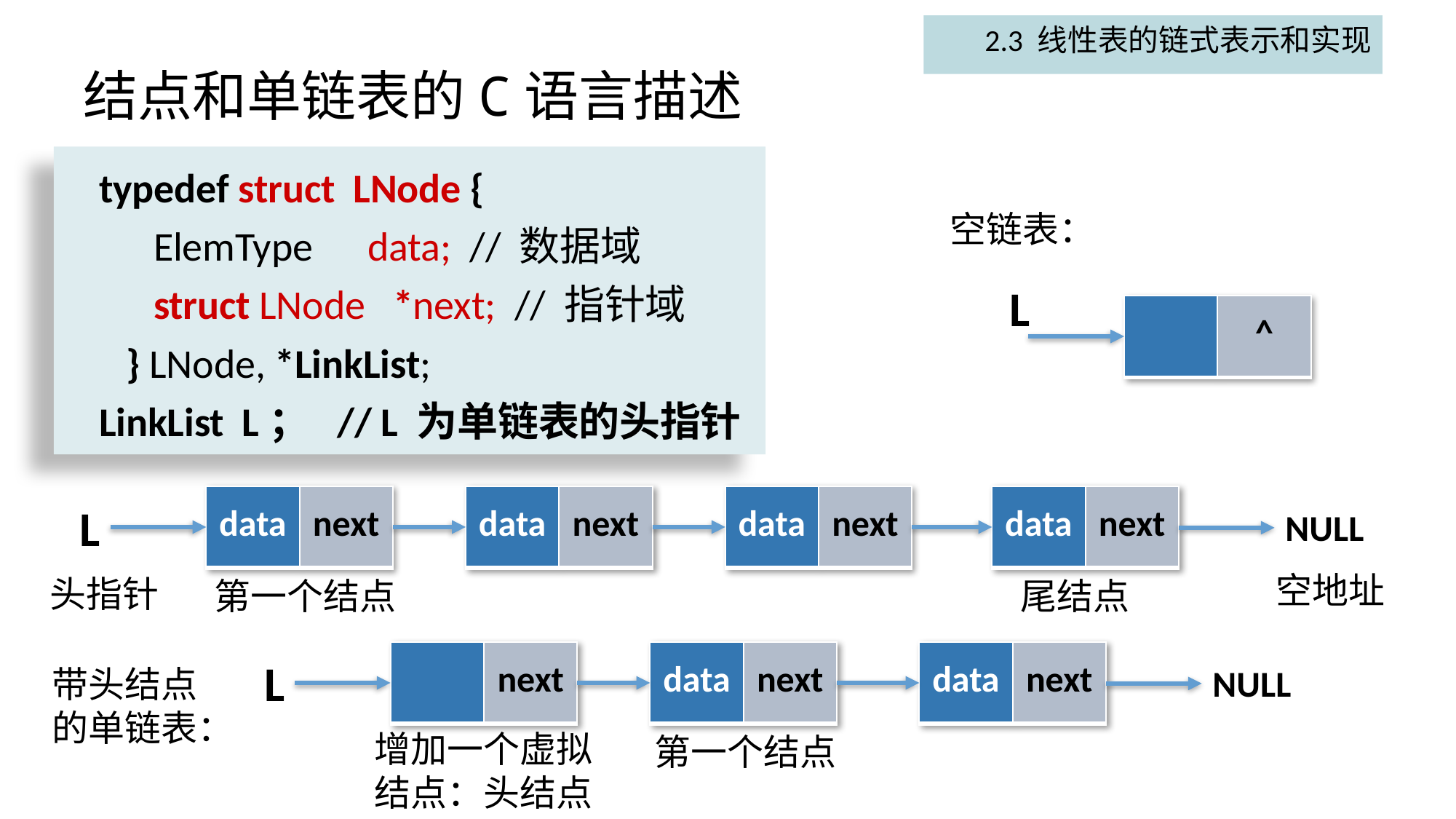

2.3 线性表的链式表示和实现

# 结点和单链表的C语言描述
typedef struct  LNode {
      ElemType      data;  // 数据域
      struct LNode   *next;  // 指针域
   } LNode, *LinkList;
LinkList  L；  // L 为单链表的头指针
空链表：
L
|  | ^ |
| --- | --- |
| data | next |
| --- | --- |
| data | next |
| --- | --- |
| data | next |
| --- | --- |
| data | next |
| --- | --- |
L
NULL
空地址
头指针
尾结点
第一个结点
| data | next |
| --- | --- |
|  | next |
| --- | --- |
| data | next |
| --- | --- |
L
NULL
带头结点的单链表：
增加一个虚拟结点：头结点
第一个结点